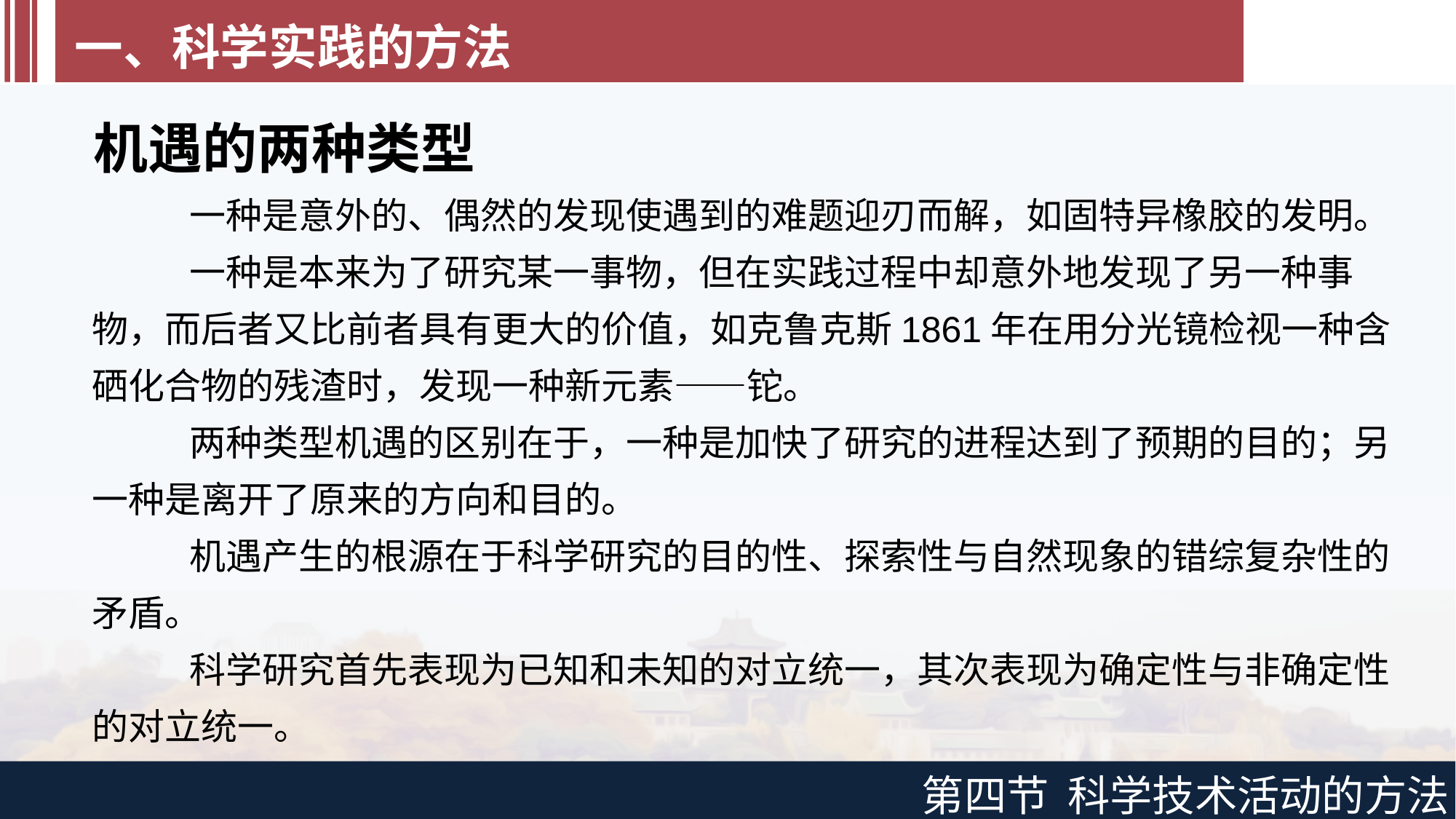

一、科学实践的方法
机遇的两种类型
一种是意外的、偶然的发现使遇到的难题迎刃而解，如固特异橡胶的发明。
一种是本来为了研究某一事物，但在实践过程中却意外地发现了另一种事物，而后者又比前者具有更大的价值，如克鲁克斯1861年在用分光镜检视一种含硒化合物的残渣时，发现一种新元素——铊。
两种类型机遇的区别在于，一种是加快了研究的进程达到了预期的目的；另一种是离开了原来的方向和目的。
机遇产生的根源在于科学研究的目的性、探索性与自然现象的错综复杂性的矛盾。
科学研究首先表现为已知和未知的对立统一，其次表现为确定性与非确定性的对立统一。
第四节  科学技术活动的方法